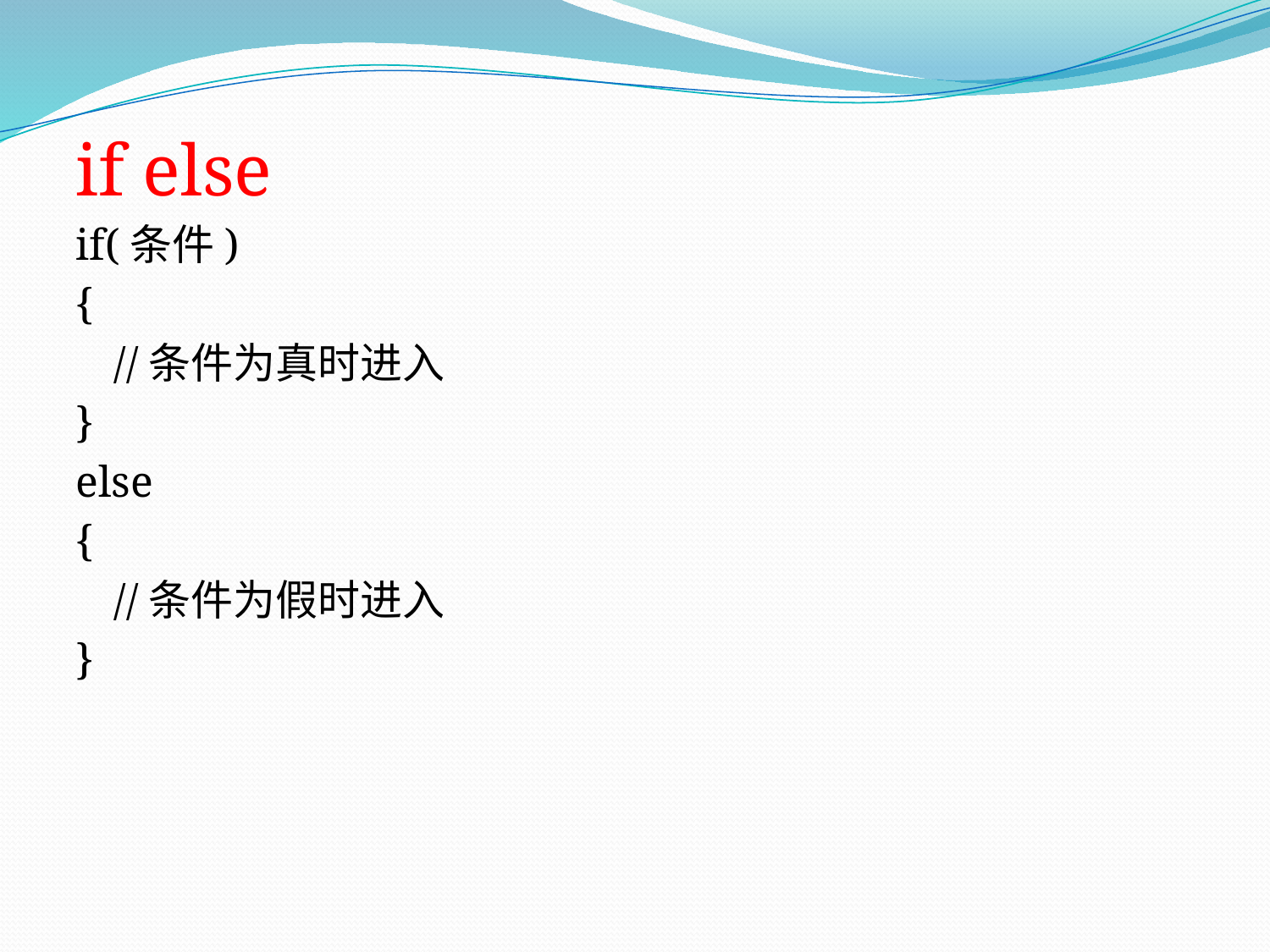

if else
if(条件)
{
	//条件为真时进入
}
else
{
	//条件为假时进入
}